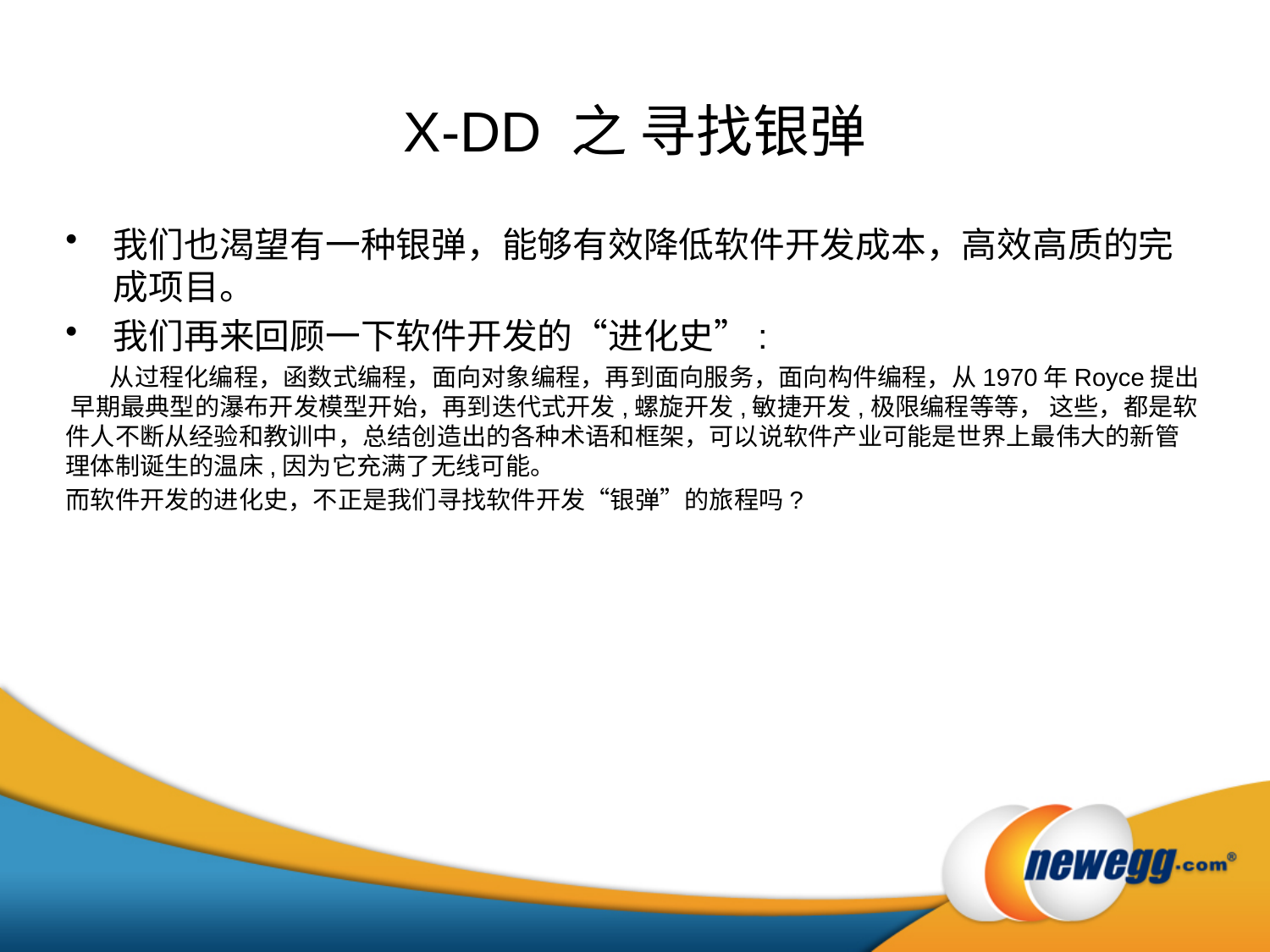

# X-DD 之 寻找银弹
我们也渴望有一种银弹，能够有效降低软件开发成本，高效高质的完成项目。
我们再来回顾一下软件开发的“进化史”:
       从过程化编程，函数式编程，面向对象编程，再到面向服务，面向构件编程，从1970年Royce提出  早期最典型的瀑布开发模型开始，再到迭代式开发,螺旋开发,敏捷开发,极限编程等等， 这些，都是软件人不断从经验和教训中，总结创造出的各种术语和框架，可以说软件产业可能是世界上最伟大的新管理体制诞生的温床,因为它充满了无线可能。
而软件开发的进化史，不正是我们寻找软件开发“银弹”的旅程吗?